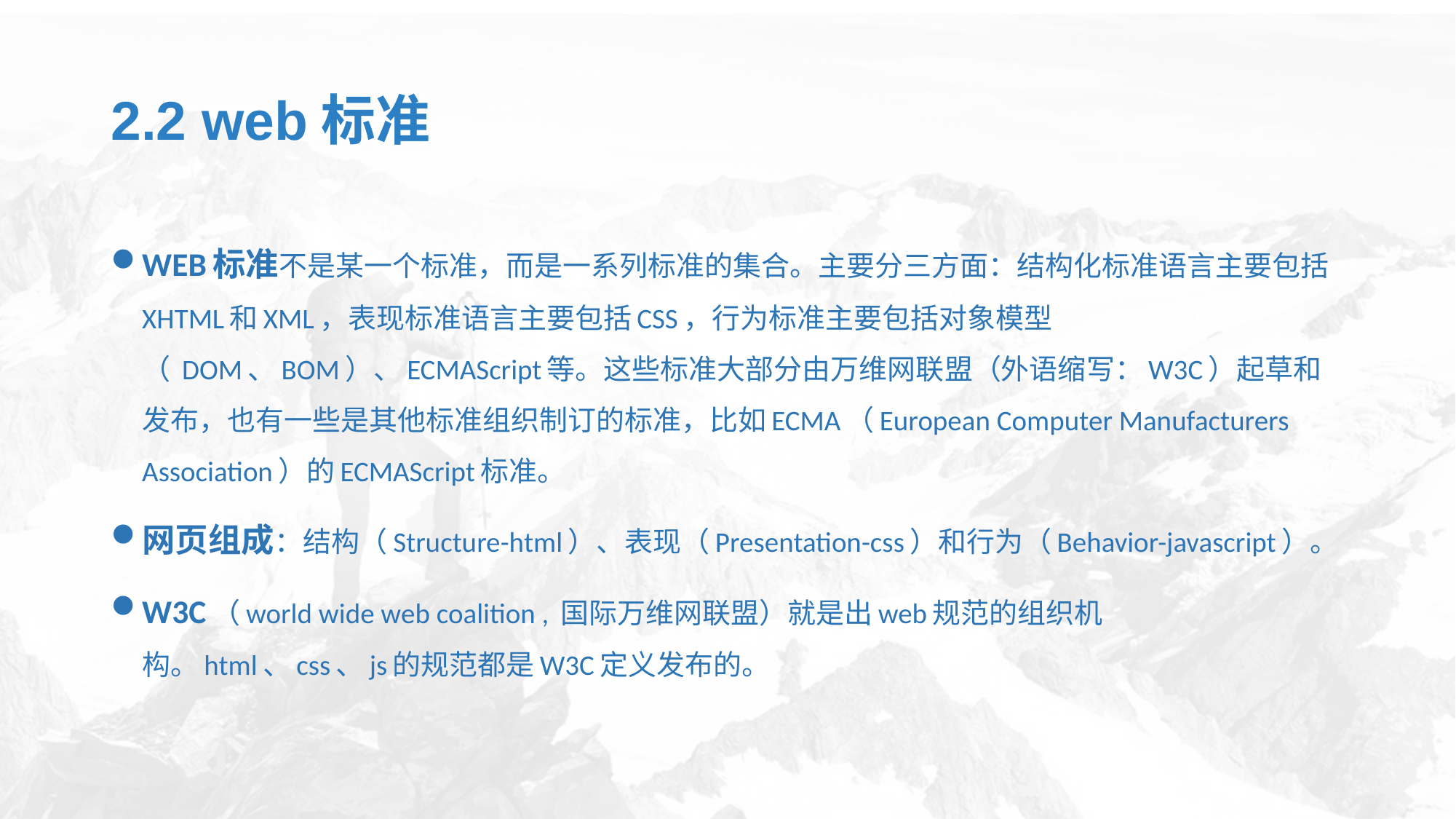

# 2.2 web标准
WEB标准不是某一个标准，而是一系列标准的集合。主要分三方面：结构化标准语言主要包括XHTML和XML，表现标准语言主要包括CSS，行为标准主要包括对象模型（ DOM、BOM）、ECMAScript等。这些标准大部分由万维网联盟（外语缩写：W3C）起草和发布，也有一些是其他标准组织制订的标准，比如ECMA（European Computer Manufacturers Association）的ECMAScript标准。
网页组成：结构（Structure-html）、表现（Presentation-css）和行为（Behavior-javascript）。
W3C（world wide web coalition , 国际万维网联盟）就是出web规范的组织机构。html、css、js的规范都是W3C定义发布的。